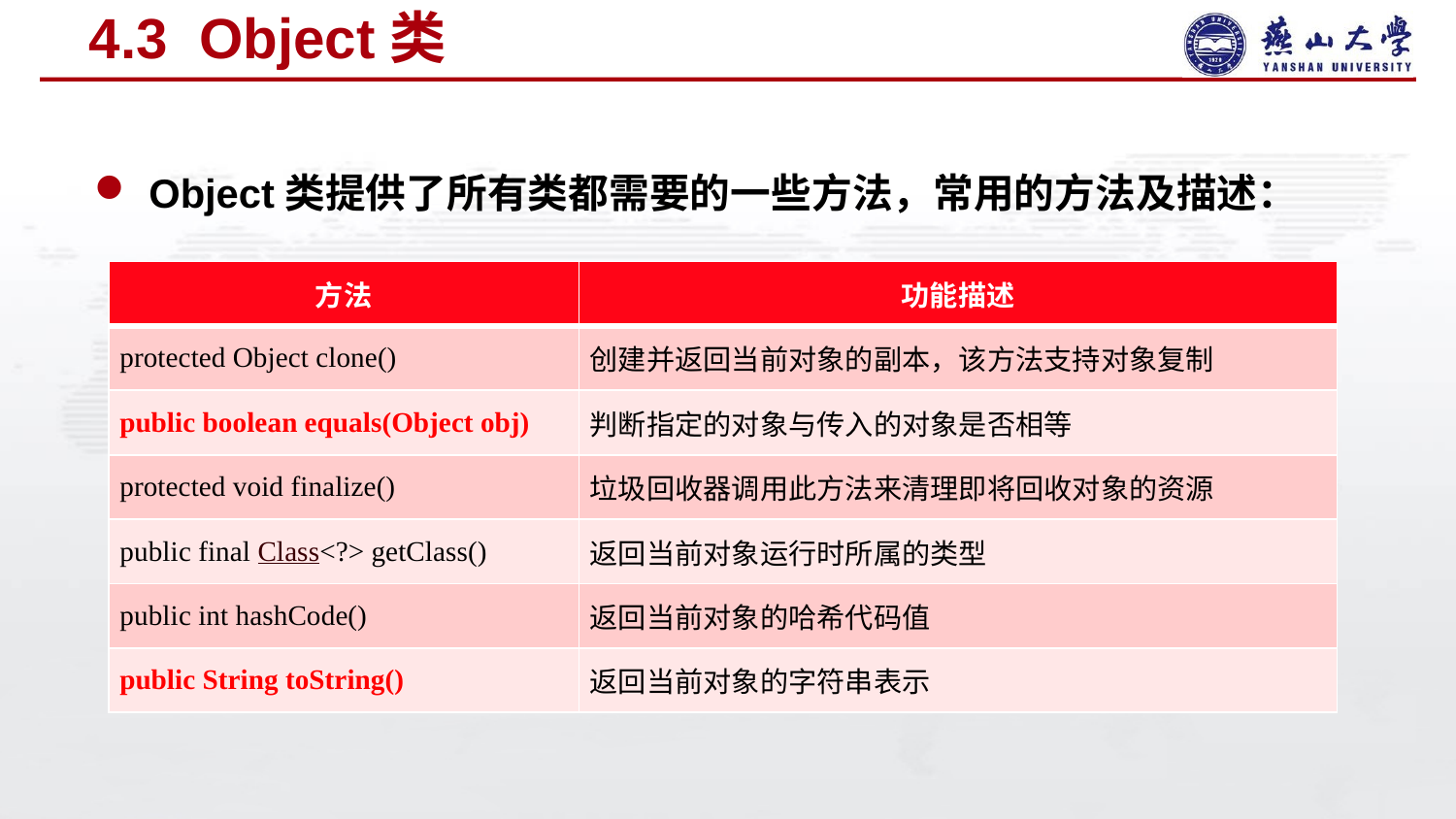

# 4.3  Object类
Object类提供了所有类都需要的一些方法，常用的方法及描述：
| 方法 | 功能描述 |
| --- | --- |
| protected Object clone() | 创建并返回当前对象的副本，该方法支持对象复制 |
| public boolean equals(Object obj) | 判断指定的对象与传入的对象是否相等 |
| protected void finalize() | 垃圾回收器调用此方法来清理即将回收对象的资源 |
| public final Class<?> getClass() | 返回当前对象运行时所属的类型 |
| public int hashCode() | 返回当前对象的哈希代码值 |
| public String toString() | 返回当前对象的字符串表示 |